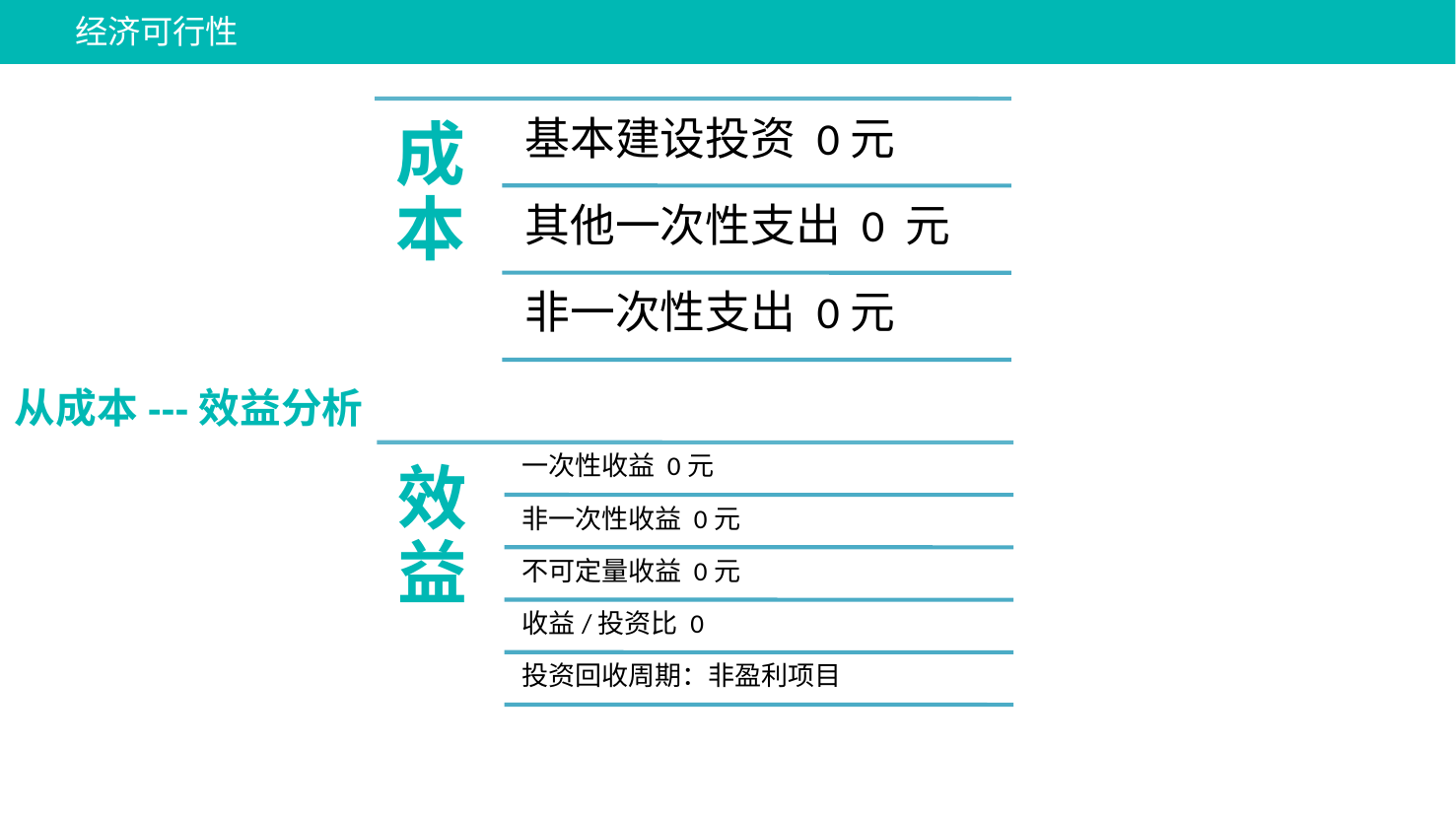

经济可行性
成本
基本建设投资 0元
其他一次性支出 0 元
非一次性支出 0元
从成本---效益分析
效益
一次性收益 0元
非一次性收益 0元
不可定量收益 0元
收益/投资比 0
投资回收周期：非盈利项目